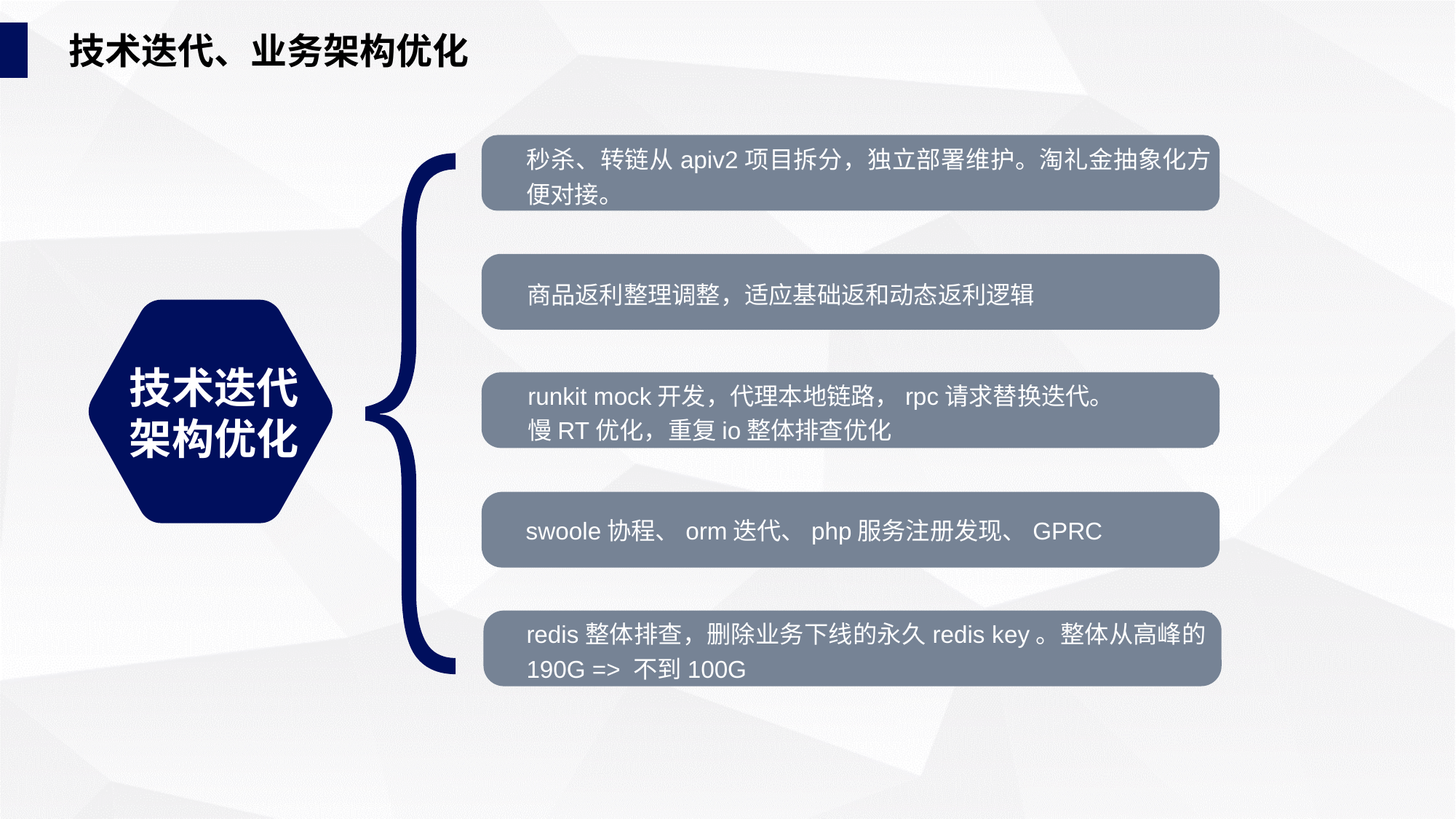

技术迭代、业务架构优化

秒杀、转链从apiv2项目拆分，独立部署维护。淘礼金抽象化方便对接。

技术迭代架构优化

商品返利整理调整，适应基础返和动态返利逻辑
runkit mock开发，代理本地链路，rpc请求替换迭代。
慢RT优化，重复io整体排查优化
swoole协程、orm迭代、php服务注册发现、GPRC
redis整体排查，删除业务下线的永久redis key。整体从高峰的190G => 不到100G